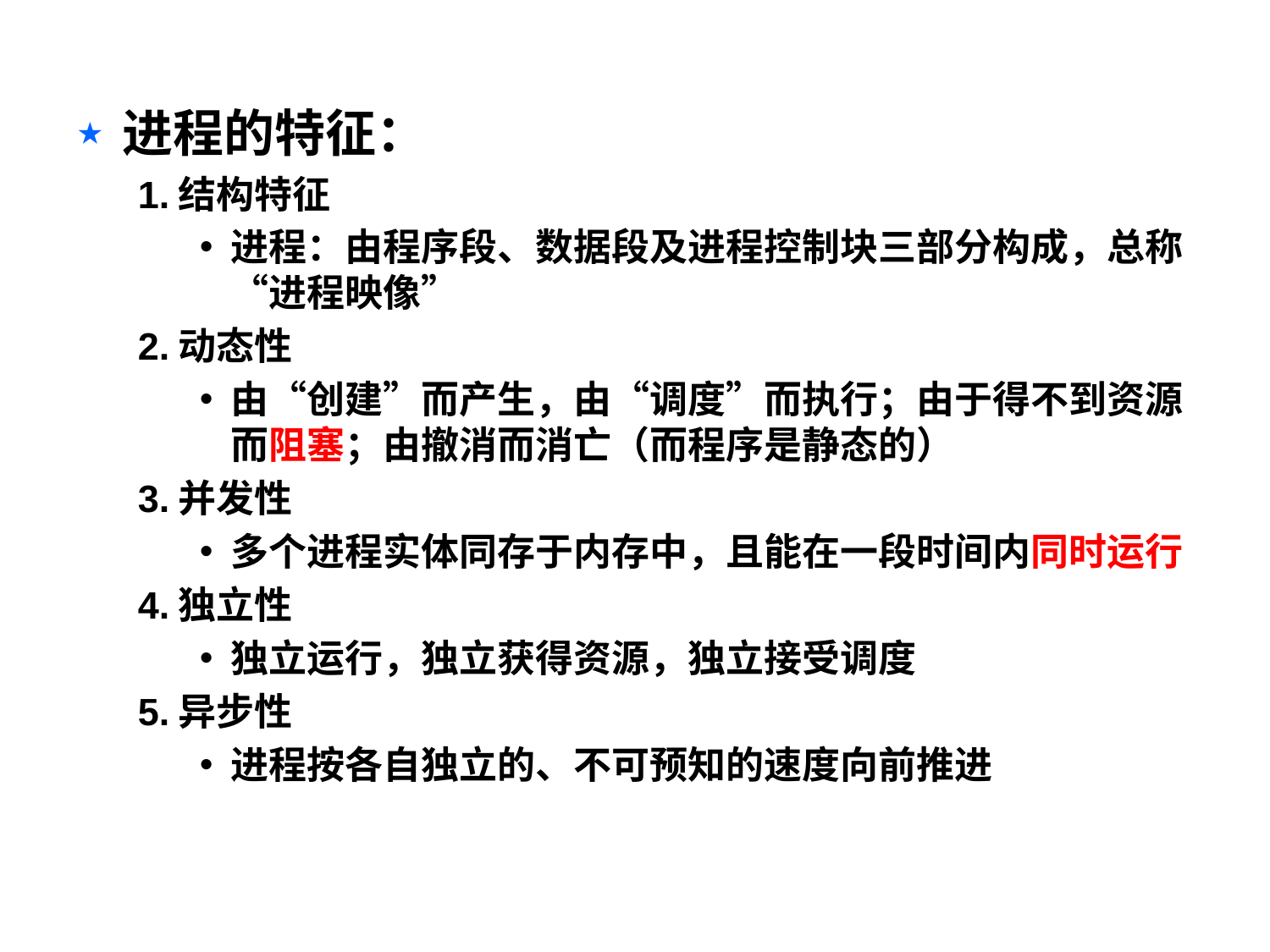

进程的特征：
1.结构特征
进程：由程序段、数据段及进程控制块三部分构成，总称“进程映像”
2.动态性
由“创建”而产生，由“调度”而执行；由于得不到资源而阻塞；由撤消而消亡（而程序是静态的）
3.并发性
多个进程实体同存于内存中，且能在一段时间内同时运行
4.独立性
独立运行，独立获得资源，独立接受调度
5.异步性
进程按各自独立的、不可预知的速度向前推进